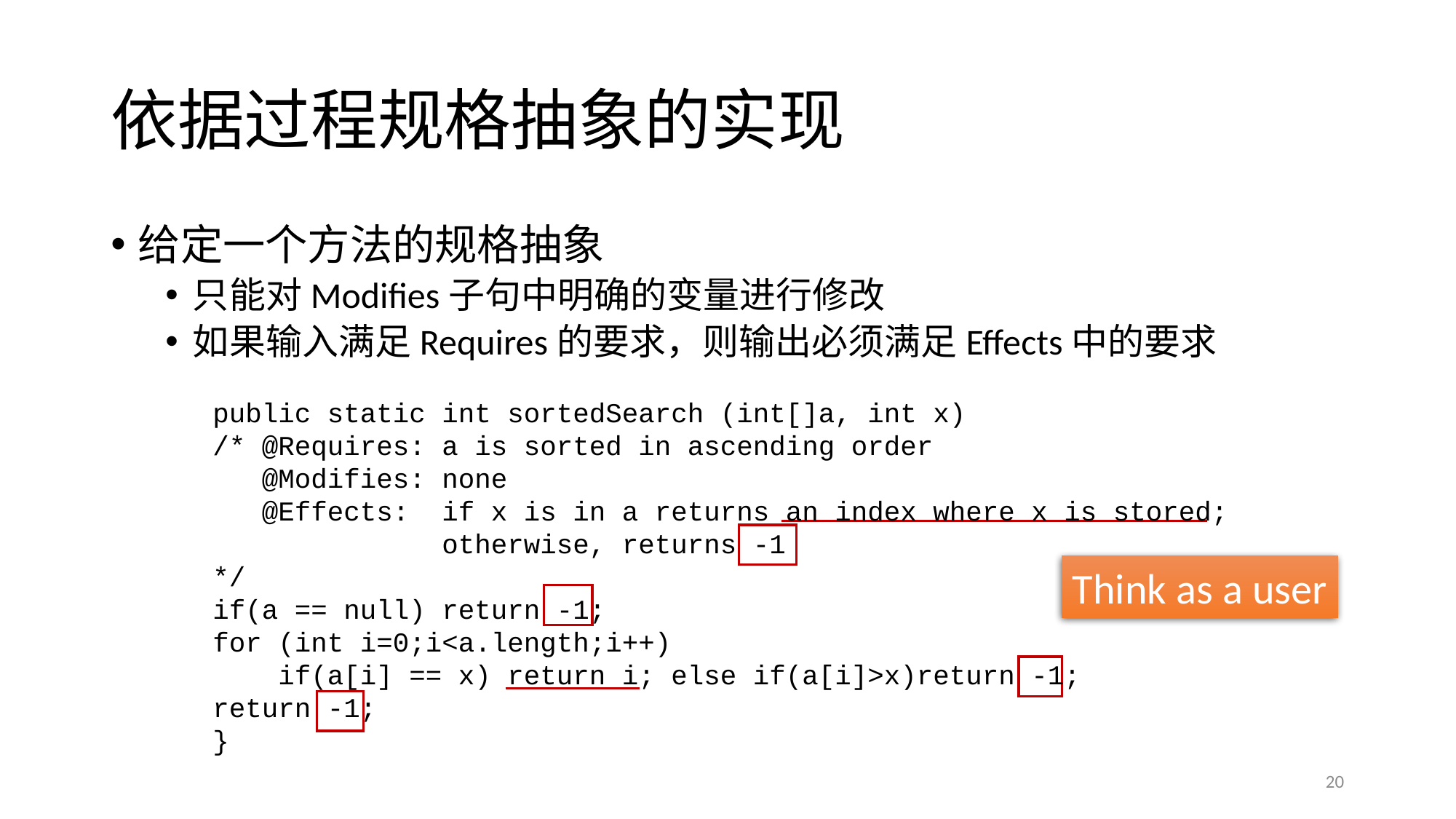

# 依据过程规格抽象的实现
给定一个方法的规格抽象
只能对Modifies子句中明确的变量进行修改
如果输入满足Requires的要求，则输出必须满足Effects中的要求
public static int sortedSearch (int[]a, int x)
/* @Requires: a is sorted in ascending order
   @Modifies: none
   @Effects:  if x is in a returns an index where x is stored;
              otherwise, returns -1
*/
if(a == null) return -1;
for (int i=0;i<a.length;i++)
    if(a[i] == x) return i; else if(a[i]>x)return -1;
return -1;
}

Think as a user

20